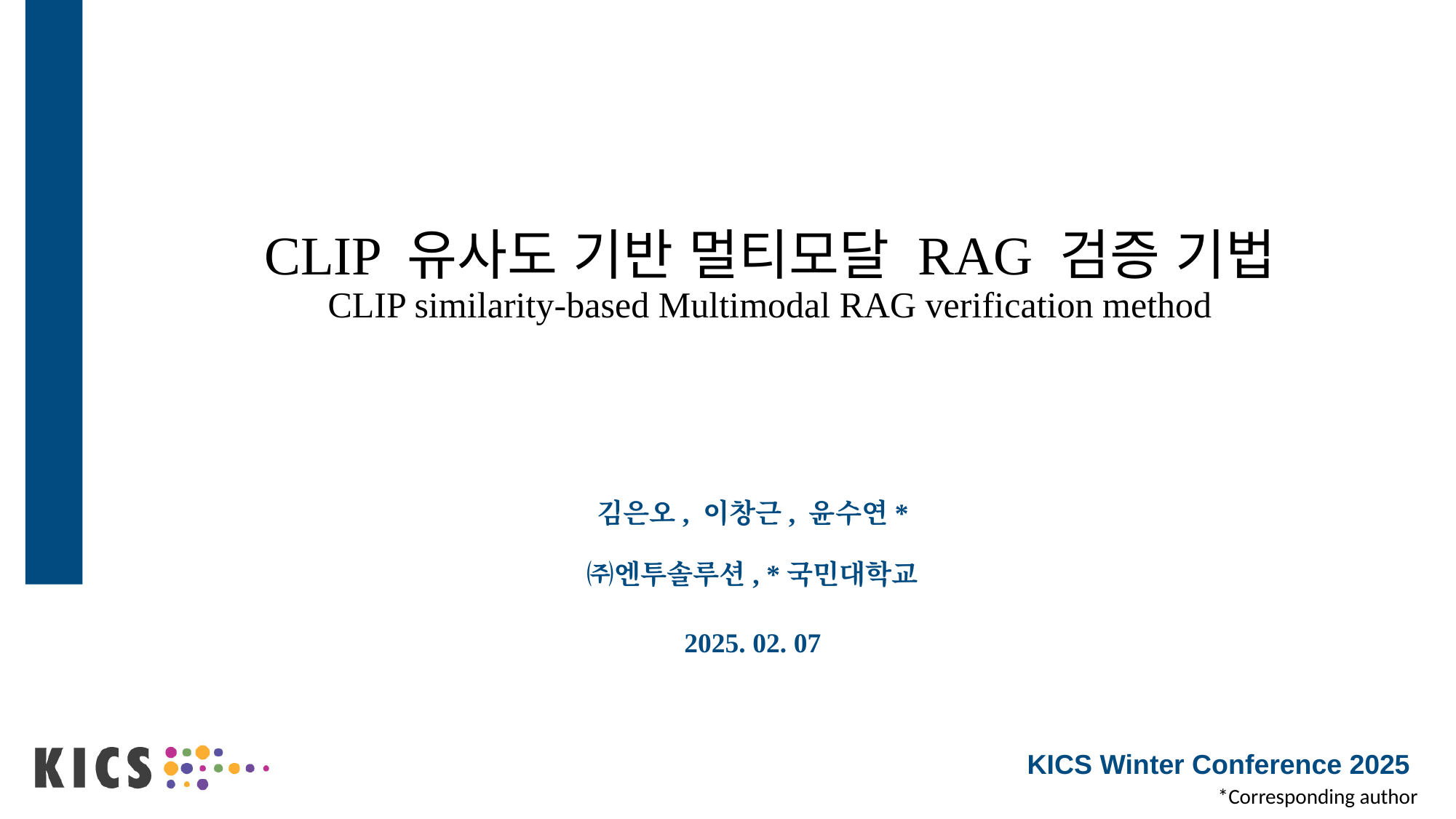

# CLIP 유사도 기반 멀티모달 RAG 검증 기법 CLIP similarity-based Multimodal RAG verification method
김은오, 이창근, 윤수연*
㈜엔투솔루션, *국민대학교
2025. 02. 07
*Corresponding author